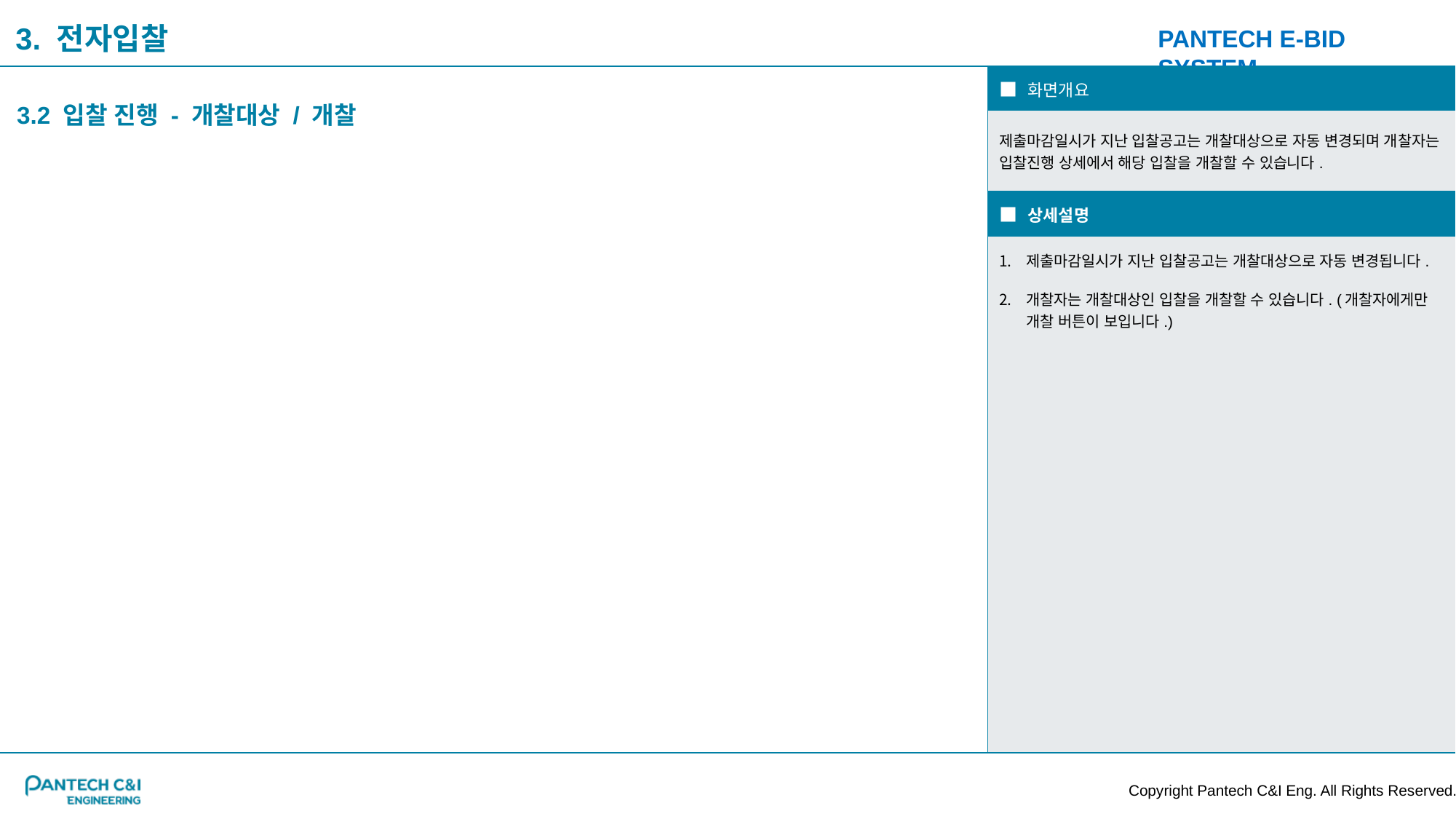

3. 전자입찰
| ■ 화면개요 |
| --- |
| 제출마감일시가 지난 입찰공고는 개찰대상으로 자동 변경되며 개찰자는 입찰진행 상세에서 해당 입찰을 개찰할 수 있습니다. |
| ■ 상세설명 |
| 제출마감일시가 지난 입찰공고는 개찰대상으로 자동 변경됩니다. 개찰자는 개찰대상인 입찰을 개찰할 수 있습니다. (개찰자에게만 개찰 버튼이 보입니다.) |
3.2 입찰 진행 - 개찰대상 / 개찰